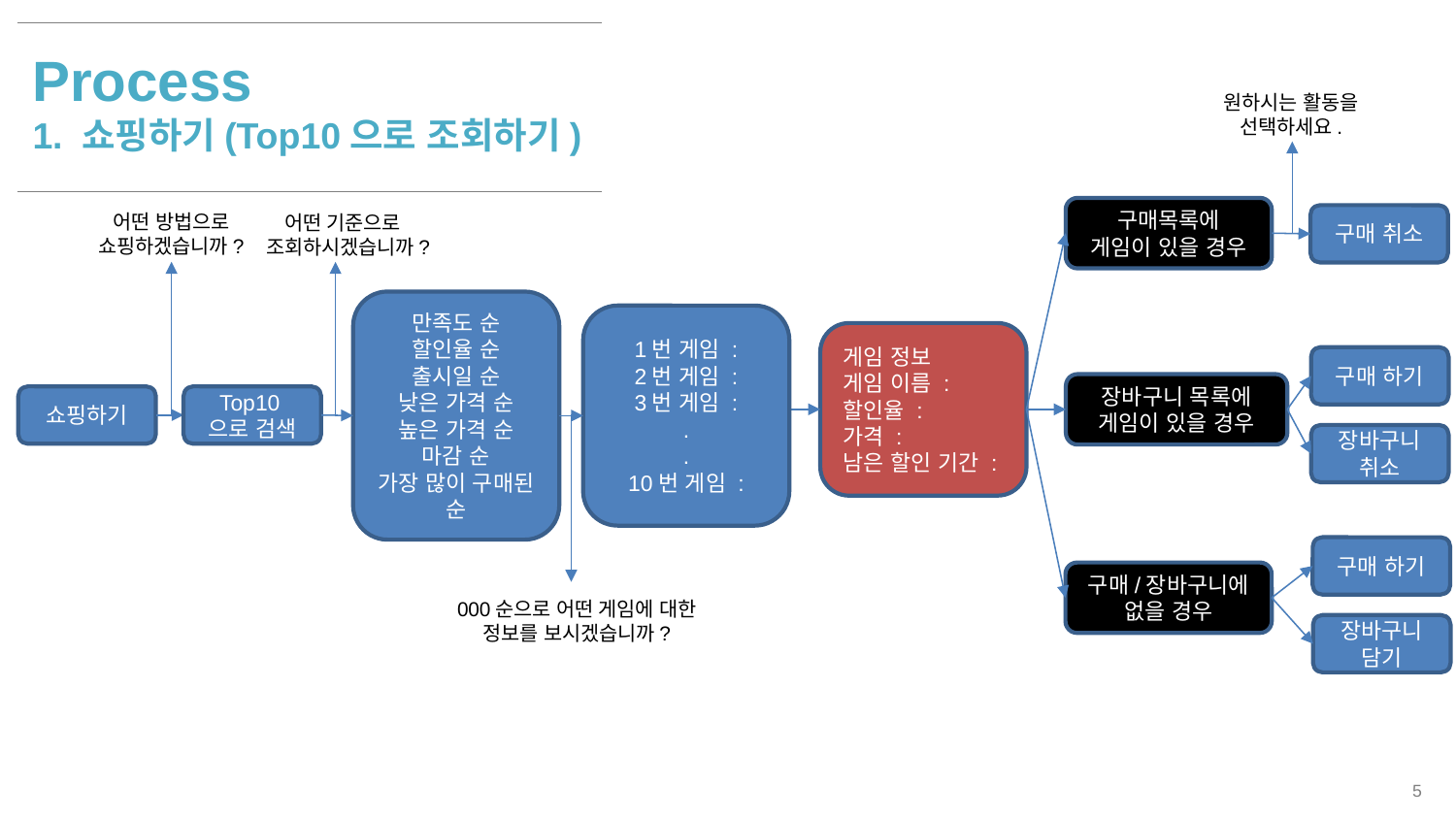

Process
1. 쇼핑하기(Top10으로 조회하기)
원하시는 활동을 선택하세요.
구매목록에 게임이 있을 경우
어떤 방법으로 쇼핑하겠습니까?
어떤 기준으로 조회하시겠습니까?
구매 취소
만족도 순
할인율 순
출시일 순
낮은 가격 순
높은 가격 순
마감 순
가장 많이 구매된 순
1번 게임 :
2번 게임 :
3번 게임 :
.
.
10번 게임 :
게임 정보
게임 이름 :
할인율 :
가격 :
남은 할인 기간 :
구매 하기
장바구니 목록에 게임이 있을 경우
쇼핑하기
Top10으로 검색
장바구니 취소
구매 하기
구매/장바구니에 없을 경우
000순으로 어떤 게임에 대한 정보를 보시겠습니까?
장바구니 담기